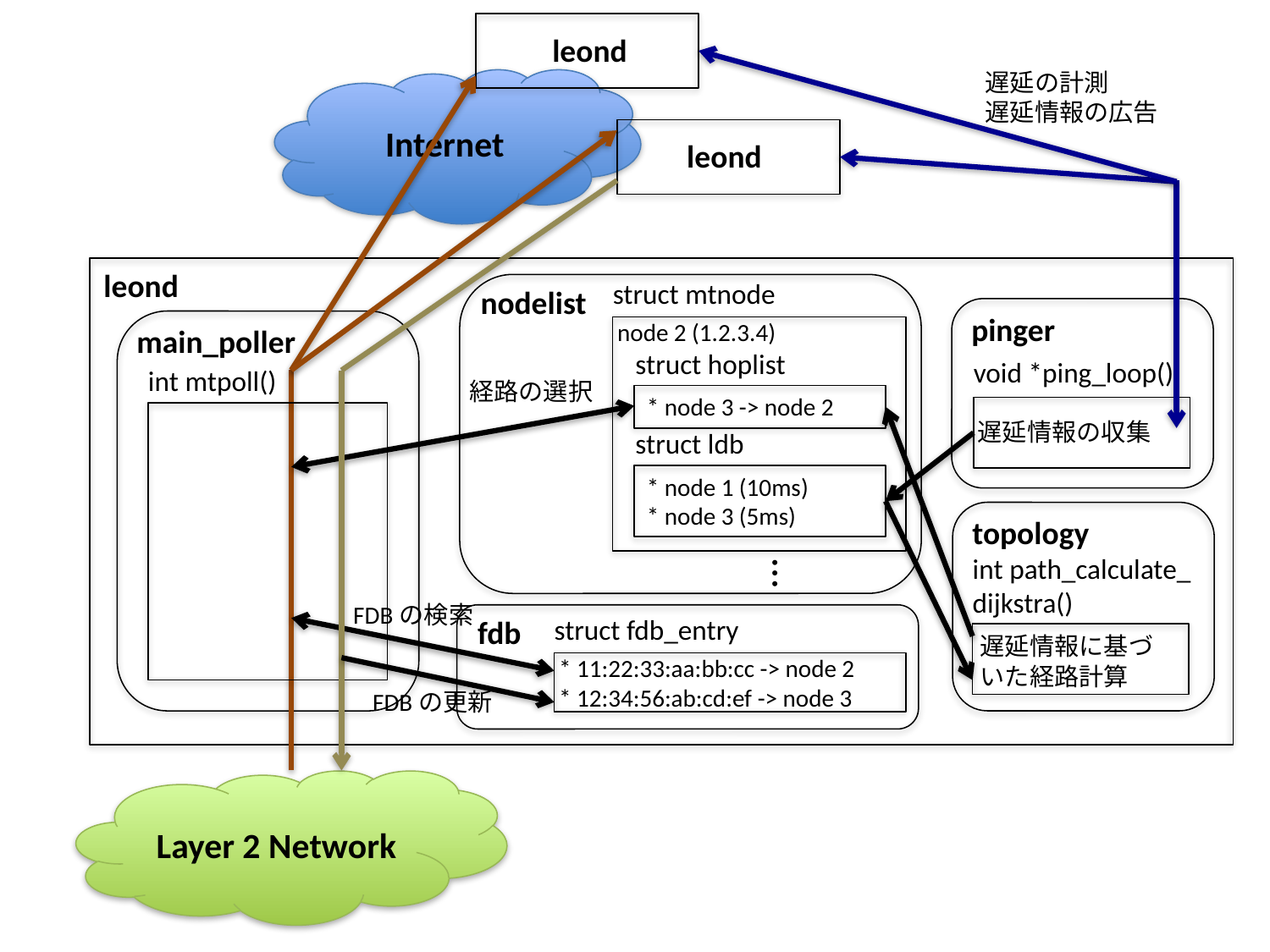

leond
遅延の計測
遅延情報の広告
Internet

leond

leond
struct mtnode

nodelist

pinger
node 2 (1.2.3.4)

main_poller

struct hoplist
void *ping_loop()
int mtpoll()
経路の選択
* node 3 -> node 2

遅延情報の収集
struct ldb
* node 1 (10ms)
* node 3 (5ms)

topology
int path_calculate_
dijkstra()
…
FDBの検索

struct fdb_entry
fdb

遅延情報に基づいた経路計算
* 11:22:33:aa:bb:cc -> node 2
* 12:34:56:ab:cd:ef -> node 3

FDBの更新
Layer 2 Network